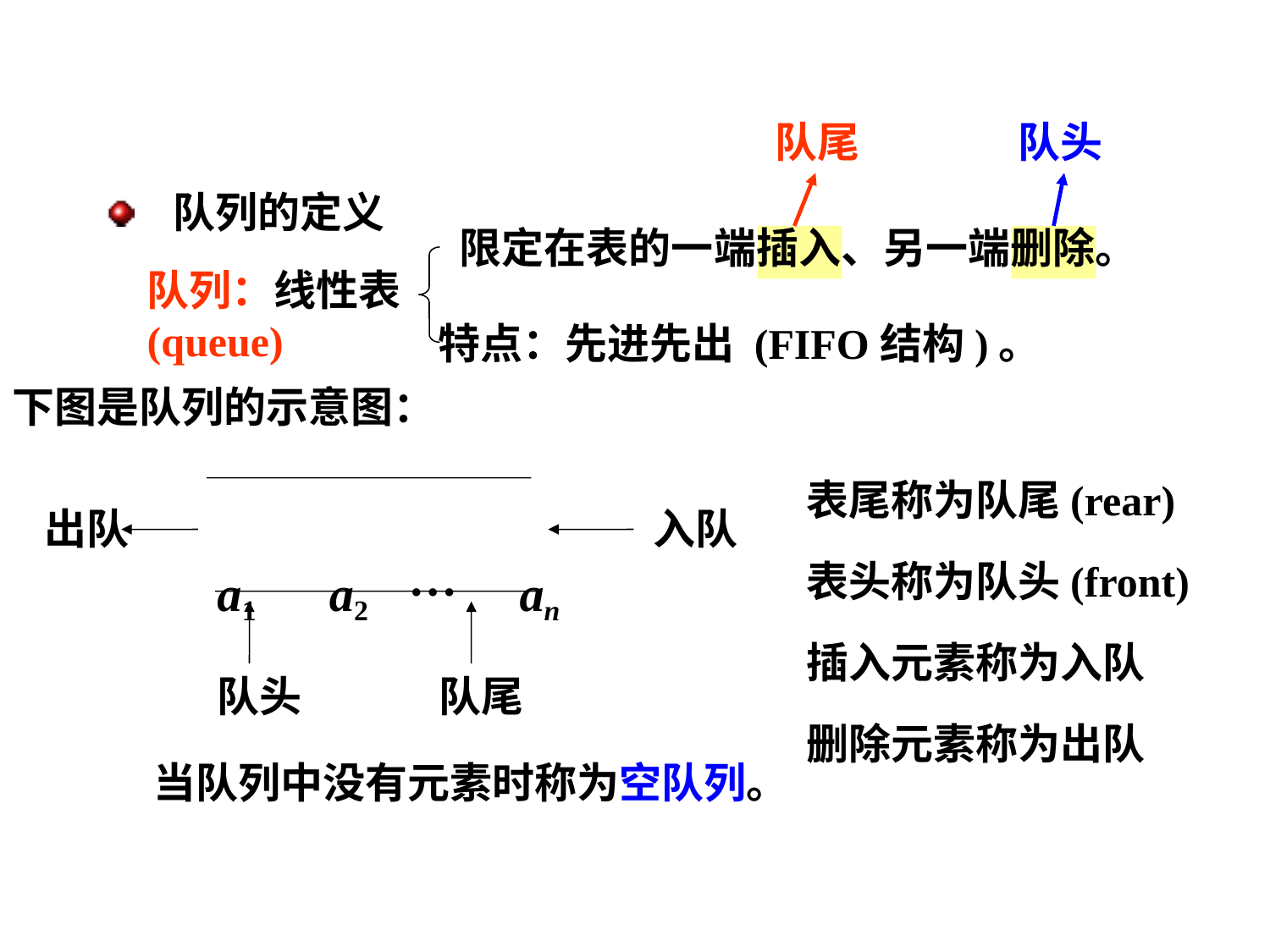

队尾
队头

   队列的定义
限定在表的一端插入、另一端删除。

队列：线性表
(queue)
特点：先进先出 (FIFO结构)。
下图是队列的示意图：
　　　    a1　a2　…　an

出队
入队

队头
队尾
表尾称为队尾(rear)
表头称为队头(front)
插入元素称为入队
删除元素称为出队
当队列中没有元素时称为空队列。